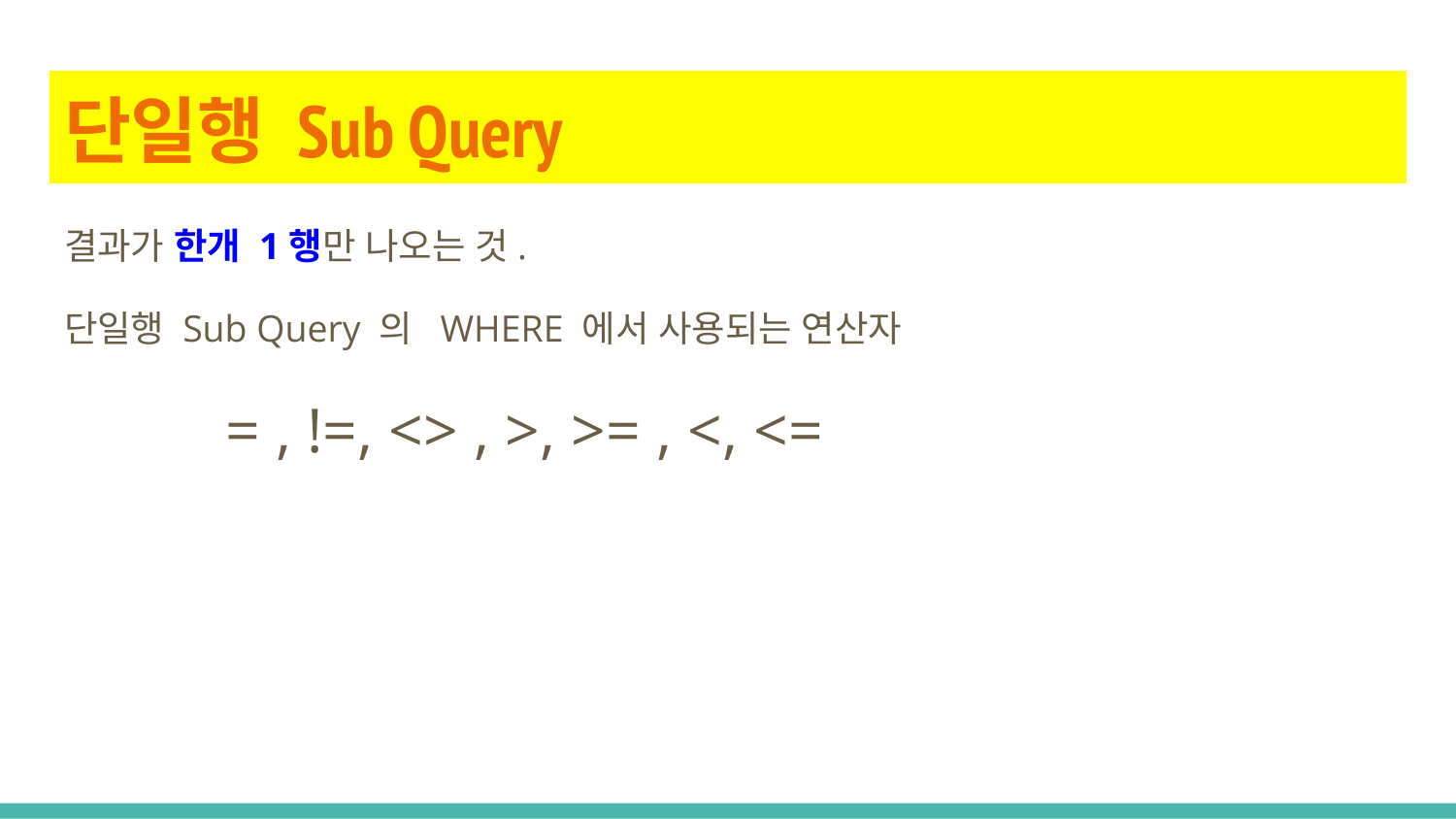

# 단일행 Sub Query
결과가 한개 1행만 나오는 것.
단일행 Sub Query 의  WHERE 에서 사용되는 연산자
 = , !=, <> , >, >= , <, <=